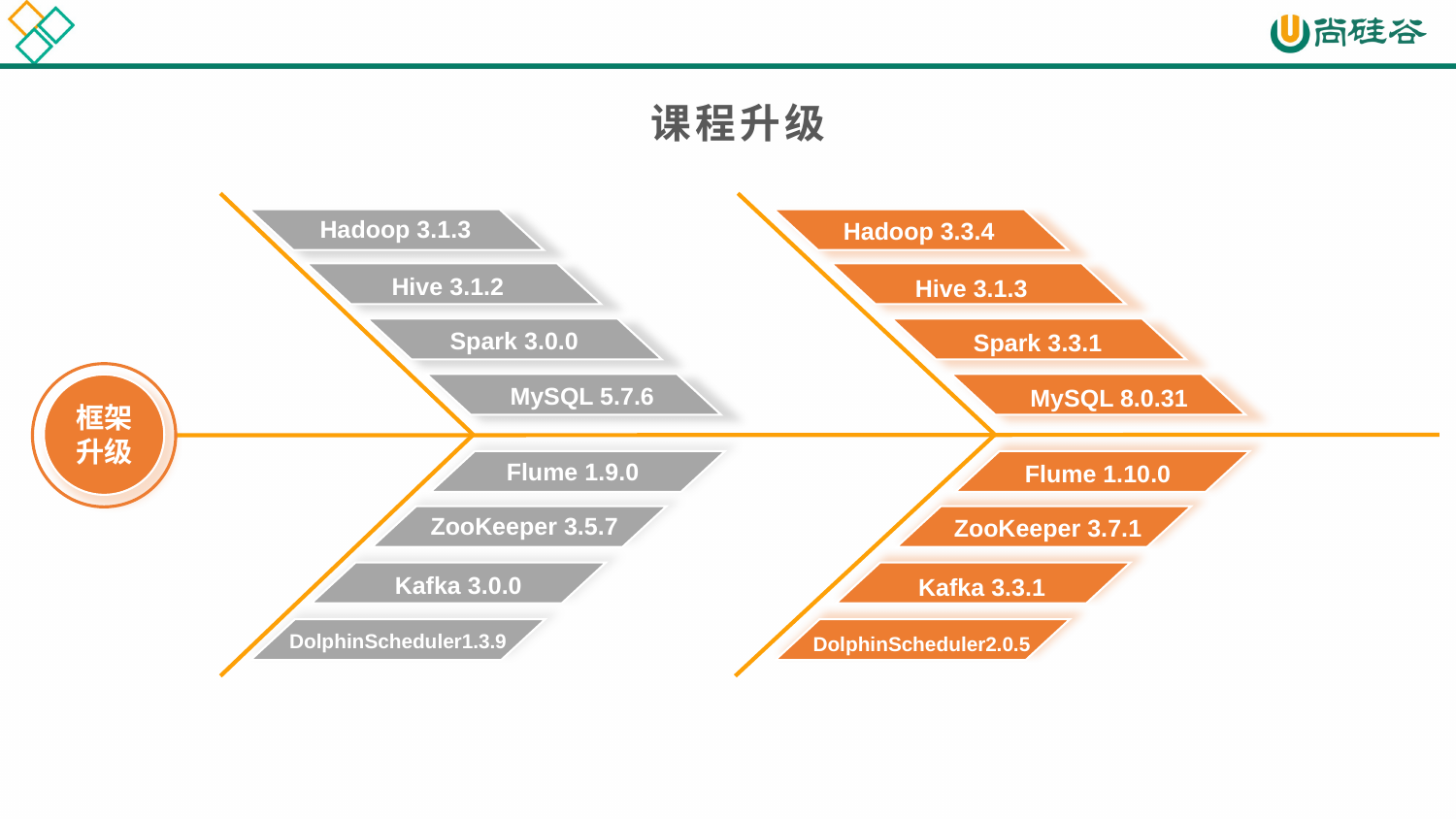

课程升级

框架
升级
Hadoop 3.1.3

Hive 3.1.2
Spark 3.0.0

MySQL 5.7.6
Flume 1.9.0

ZooKeeper 3.5.7

Kafka 3.0.0

DolphinScheduler1.3.9
Hadoop 3.3.4

Hive 3.1.3

Spark 3.3.1

MySQL 8.0.31

Flume 1.10.0
ZooKeeper 3.7.1

Kafka 3.3.1

DolphinScheduler2.0.5